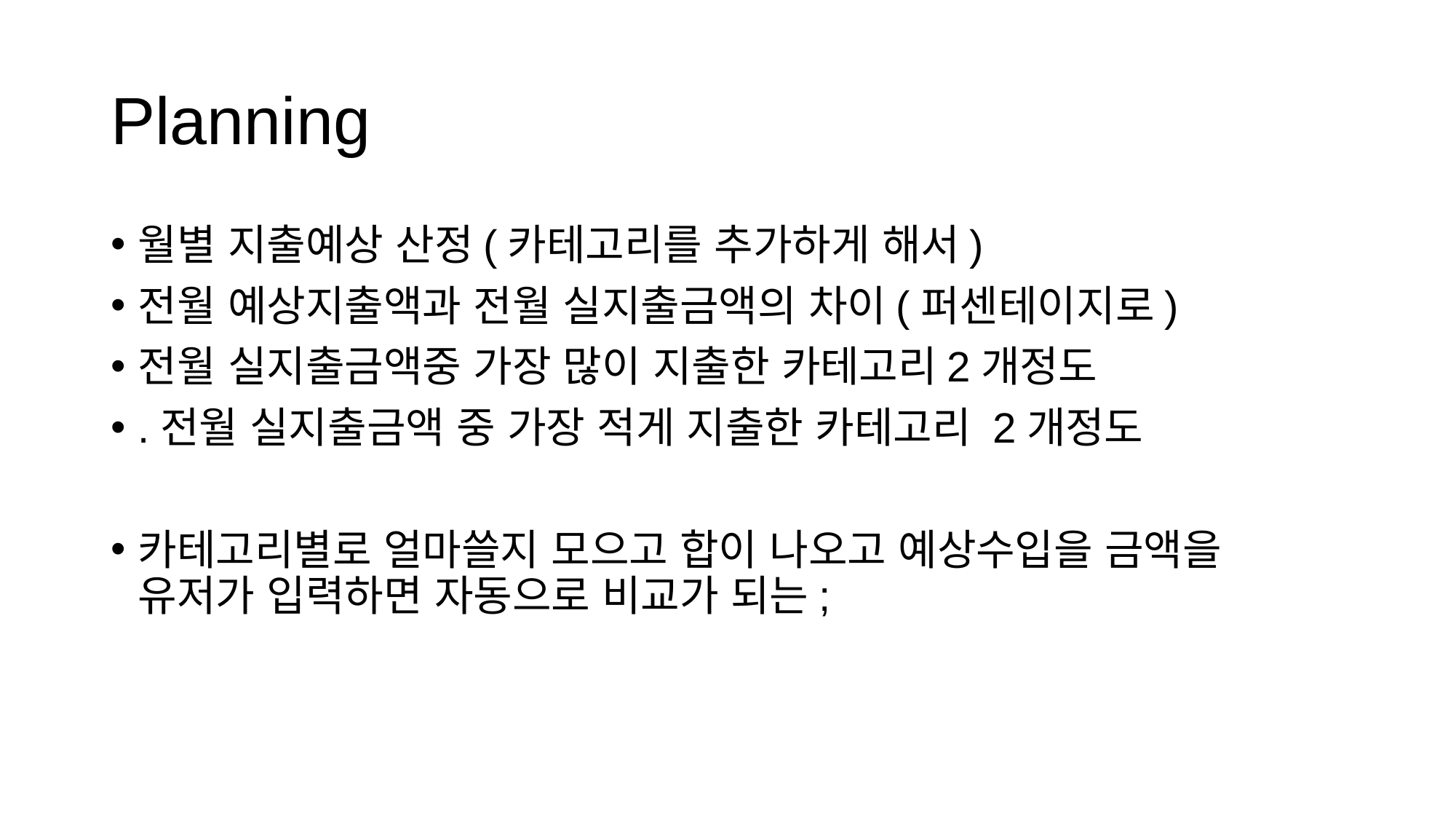

# Planning
월별 지출예상 산정(카테고리를 추가하게 해서)
전월 예상지출액과 전월 실지출금액의 차이(퍼센테이지로)
전월 실지출금액중 가장 많이 지출한 카테고리2개정도
.전월 실지출금액 중 가장 적게 지출한 카테고리 2개정도

카테고리별로 얼마쓸지 모으고 합이 나오고 예상수입을 금액을 유저가 입력하면 자동으로 비교가 되는;